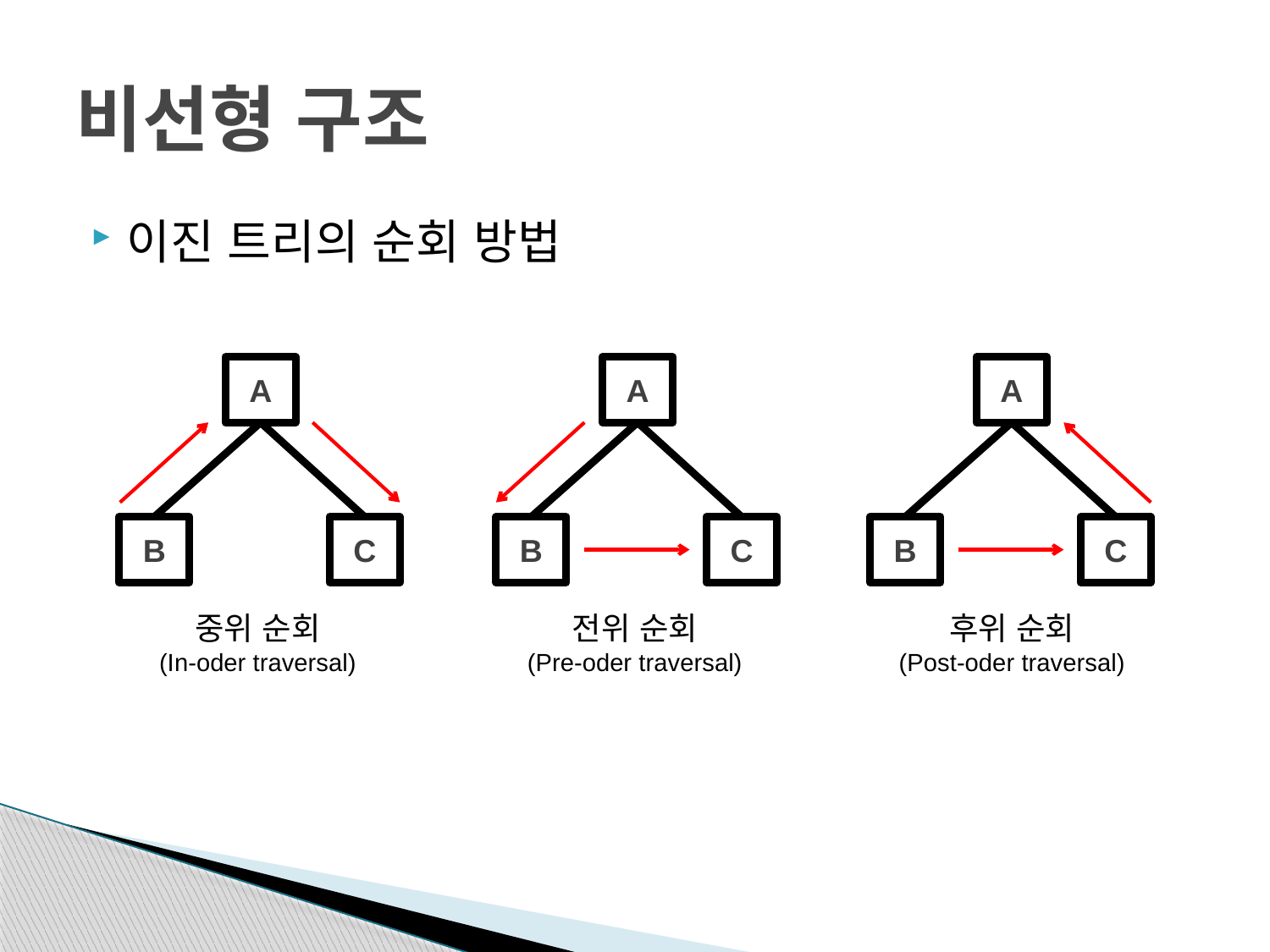

# 비선형 구조
이진 트리의 순회 방법

A
B
C
중위 순회
(In-oder traversal)
A
B
C
전위 순회
(Pre-oder traversal)
A
B
C
후위 순회
(Post-oder traversal)